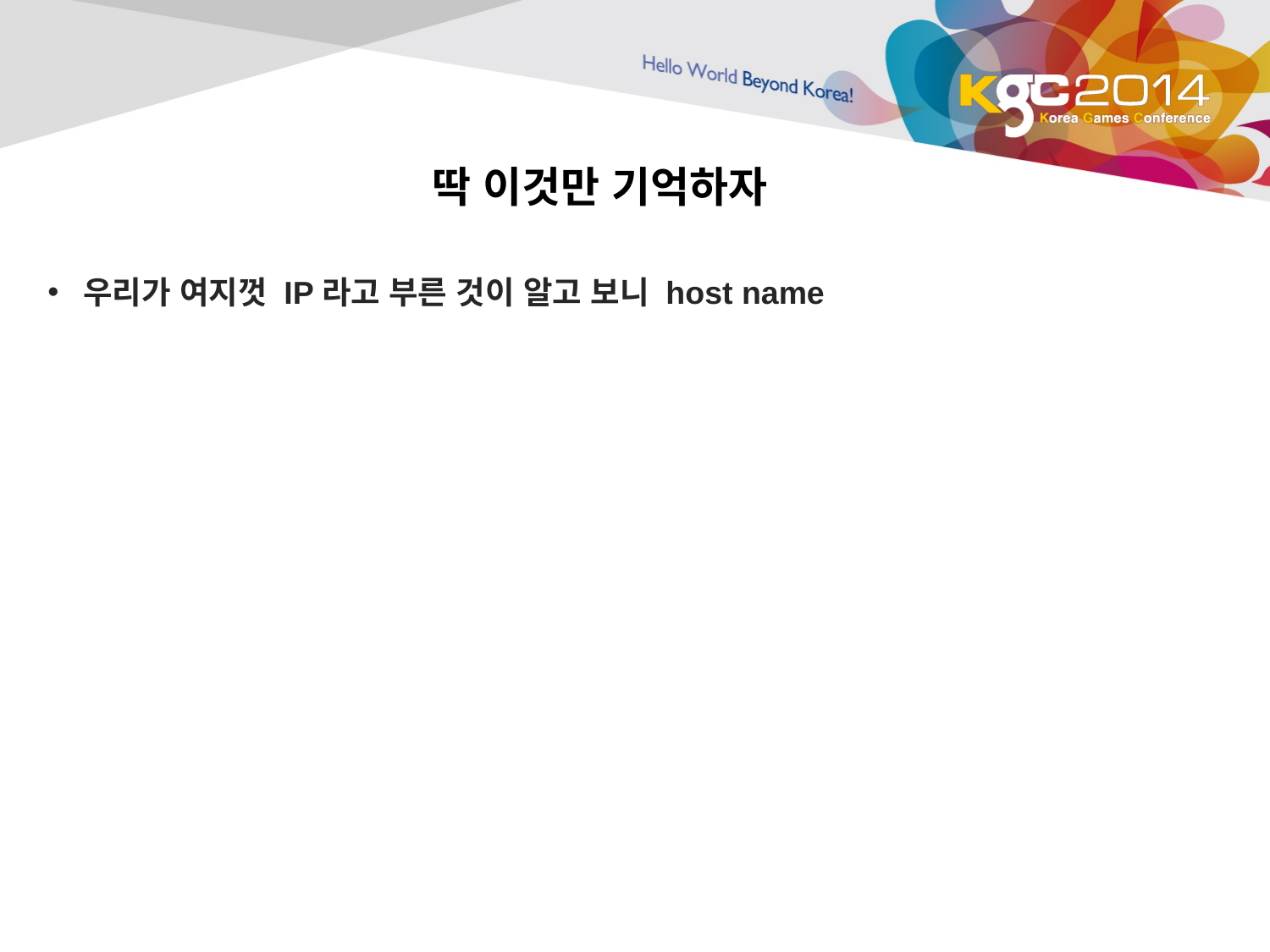

# 딱 이것만 기억하자
우리가 여지껏 IP라고 부른 것이 알고 보니 host name